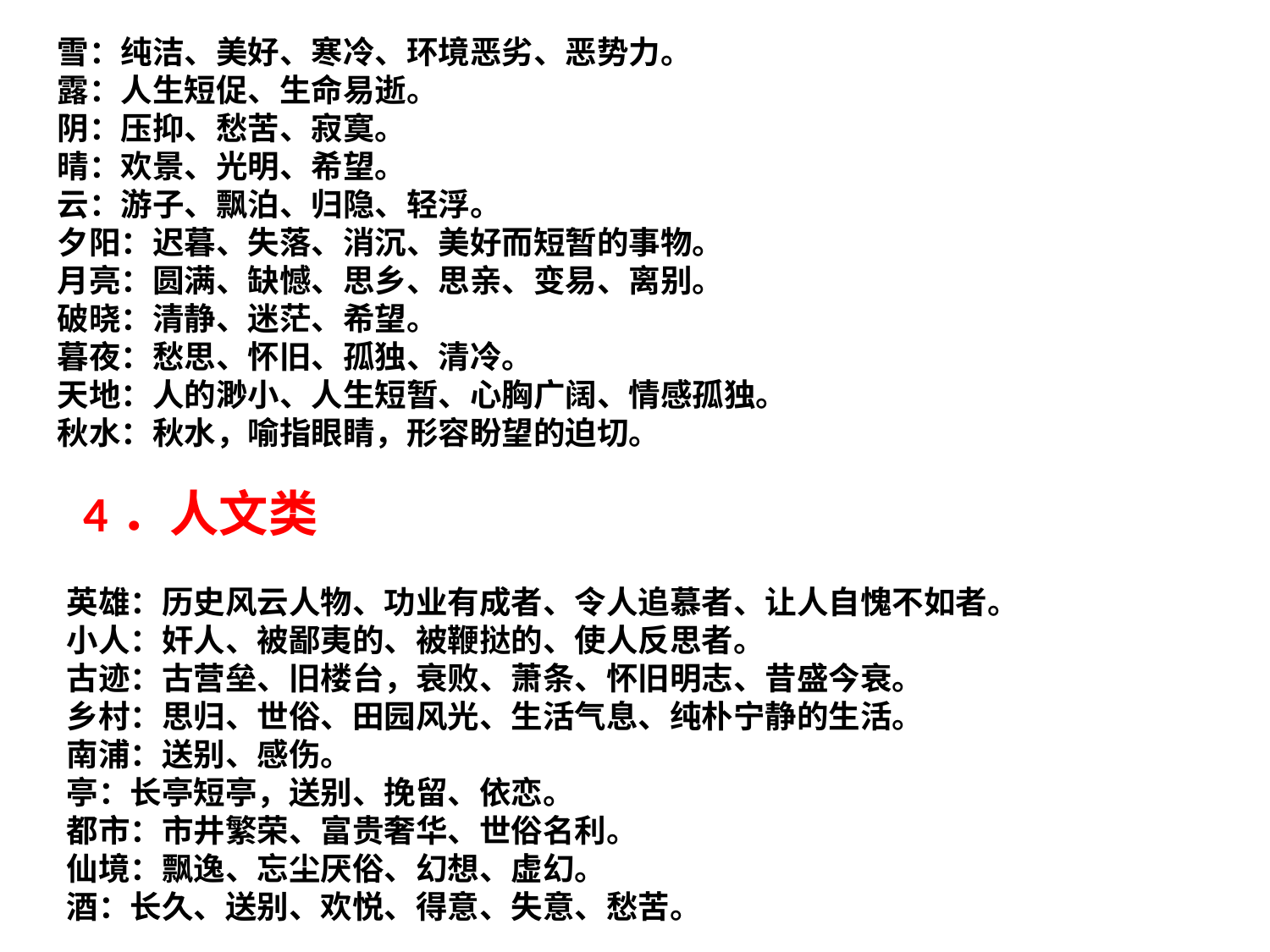

雪：纯洁、美好、寒冷、环境恶劣、恶势力。
露：人生短促、生命易逝。
阴：压抑、愁苦、寂寞。
晴：欢景、光明、希望。
云：游子、飘泊、归隐、轻浮。
夕阳：迟暮、失落、消沉、美好而短暂的事物。
月亮：圆满、缺憾、思乡、思亲、变易、离别。
破晓：清静、迷茫、希望。
暮夜：愁思、怀旧、孤独、清冷。
天地：人的渺小、人生短暂、心胸广阔、情感孤独。
秋水：秋水，喻指眼睛，形容盼望的迫切。
4．人文类
英雄：历史风云人物、功业有成者、令人追慕者、让人自愧不如者。
小人：奸人、被鄙夷的、被鞭挞的、使人反思者。
古迹：古营垒、旧楼台，衰败、萧条、怀旧明志、昔盛今衰。
乡村：思归、世俗、田园风光、生活气息、纯朴宁静的生活。
南浦：送别、感伤。
亭：长亭短亭，送别、挽留、依恋。
都市：市井繁荣、富贵奢华、世俗名利。
仙境：飘逸、忘尘厌俗、幻想、虚幻。
酒：长久、送别、欢悦、得意、失意、愁苦。